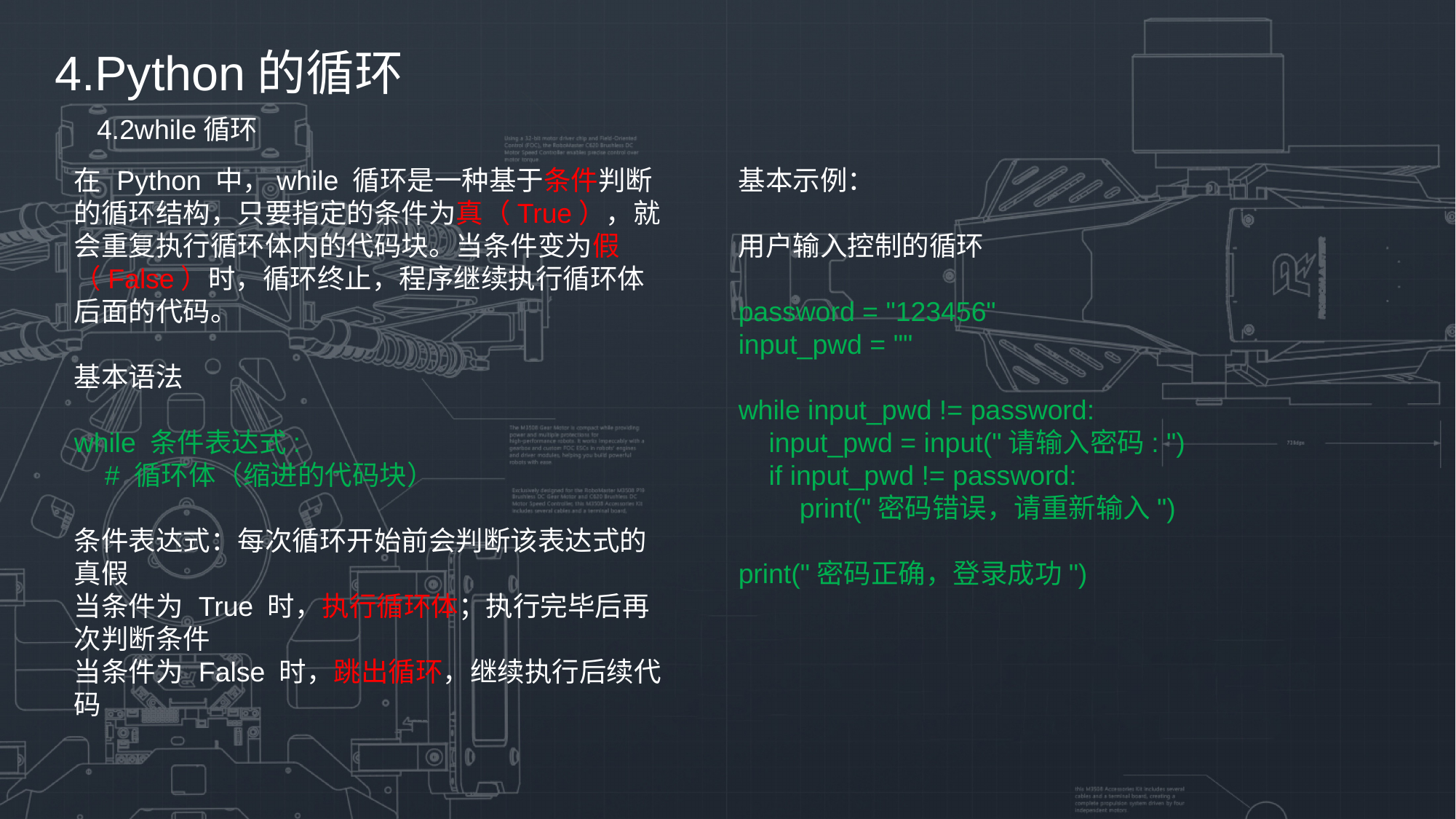

4.Python的循环
4.2while循环
在 Python 中，while 循环是一种基于条件判断的循环结构，只要指定的条件为真（True），就会重复执行循环体内的代码块。当条件变为假（False）时，循环终止，程序继续执行循环体后面的代码。

基本语法

while 条件表达式:
    # 循环体（缩进的代码块）

条件表达式：每次循环开始前会判断该表达式的真假
当条件为 True 时，执行循环体；执行完毕后再次判断条件
当条件为 False 时，跳出循环，继续执行后续代码
基本示例：

用户输入控制的循环

password = "123456"
input_pwd = ""

while input_pwd != password:
    input_pwd = input("请输入密码: ")
    if input_pwd != password:
        print("密码错误，请重新输入")

print("密码正确，登录成功")